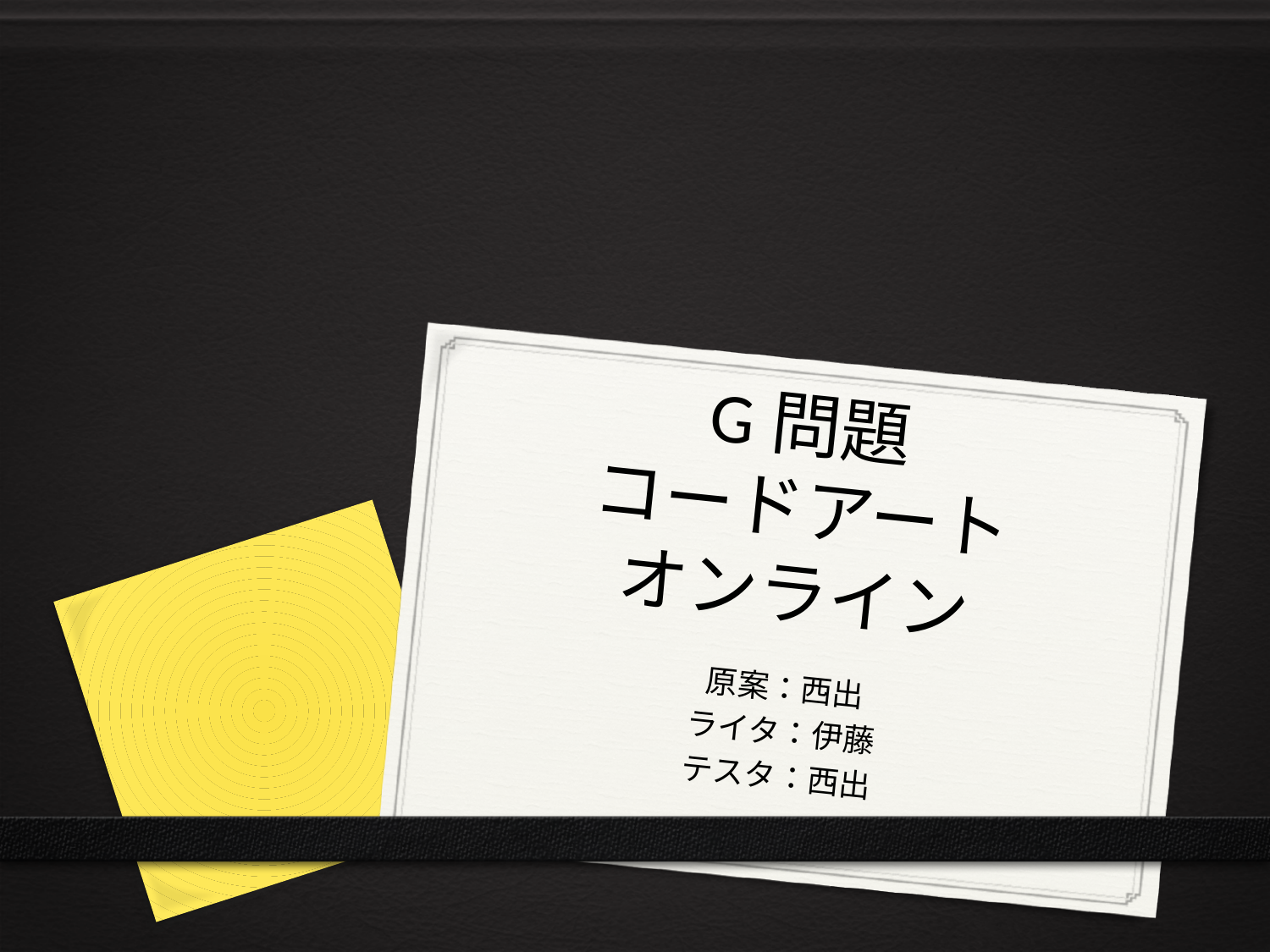

# G問題 コードアート オンライン
原案：西出
ライタ：伊藤
テスタ：西出